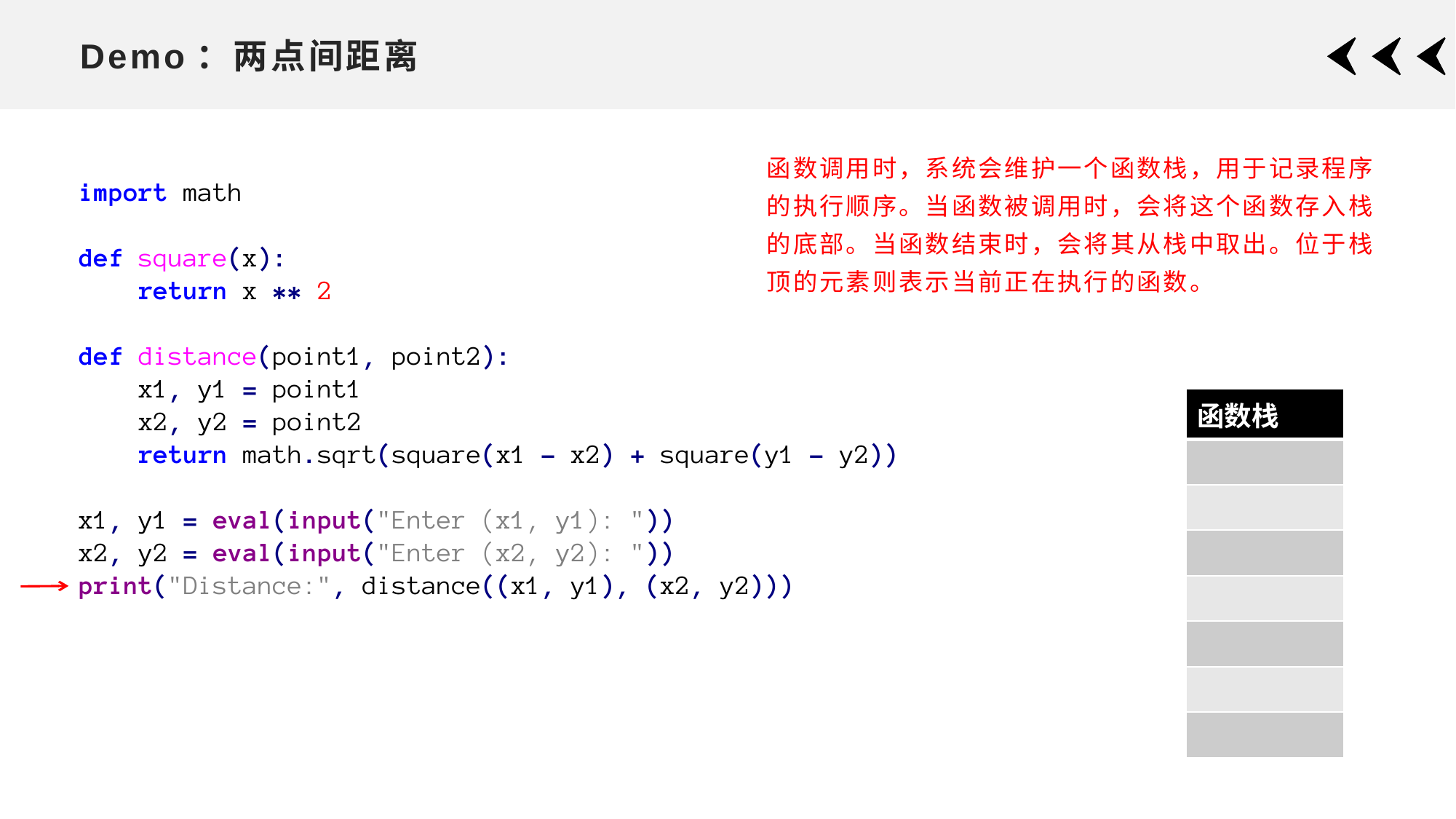

# Demo：两点间距离
函数调用时，系统会维护一个函数栈，用于记录程序的执行顺序。当函数被调用时，会将这个函数存入栈的底部。当函数结束时，会将其从栈中取出。位于栈顶的元素则表示当前正在执行的函数。
import math

def square(x):
    return x ** 2

def distance(point1, point2):
    x1, y1 = point1
    x2, y2 = point2
    return math.sqrt(square(x1 - x2) + square(y1 - y2))

x1, y1 = eval(input("Enter (x1, y1): "))
x2, y2 = eval(input("Enter (x2, y2): "))
print("Distance:", distance((x1, y1), (x2, y2)))
| 函数栈 |
| --- |
|  |
|  |
|  |
|  |
|  |
|  |
|  |